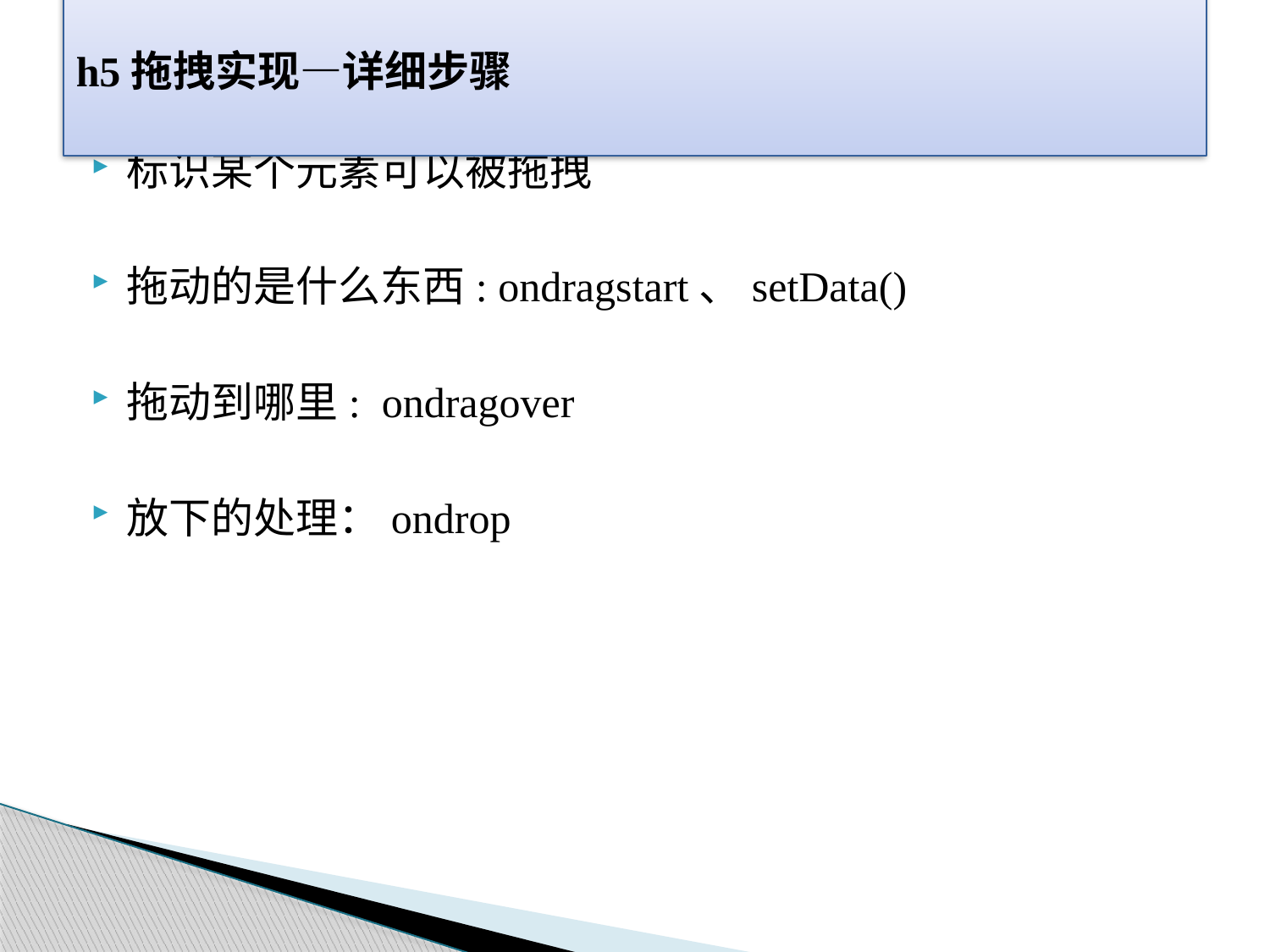

# h5拖拽实现—详细步骤
标识某个元素可以被拖拽

拖动的是什么东西: ondragstart、setData()

拖动到哪里:  ondragover

放下的处理：ondrop